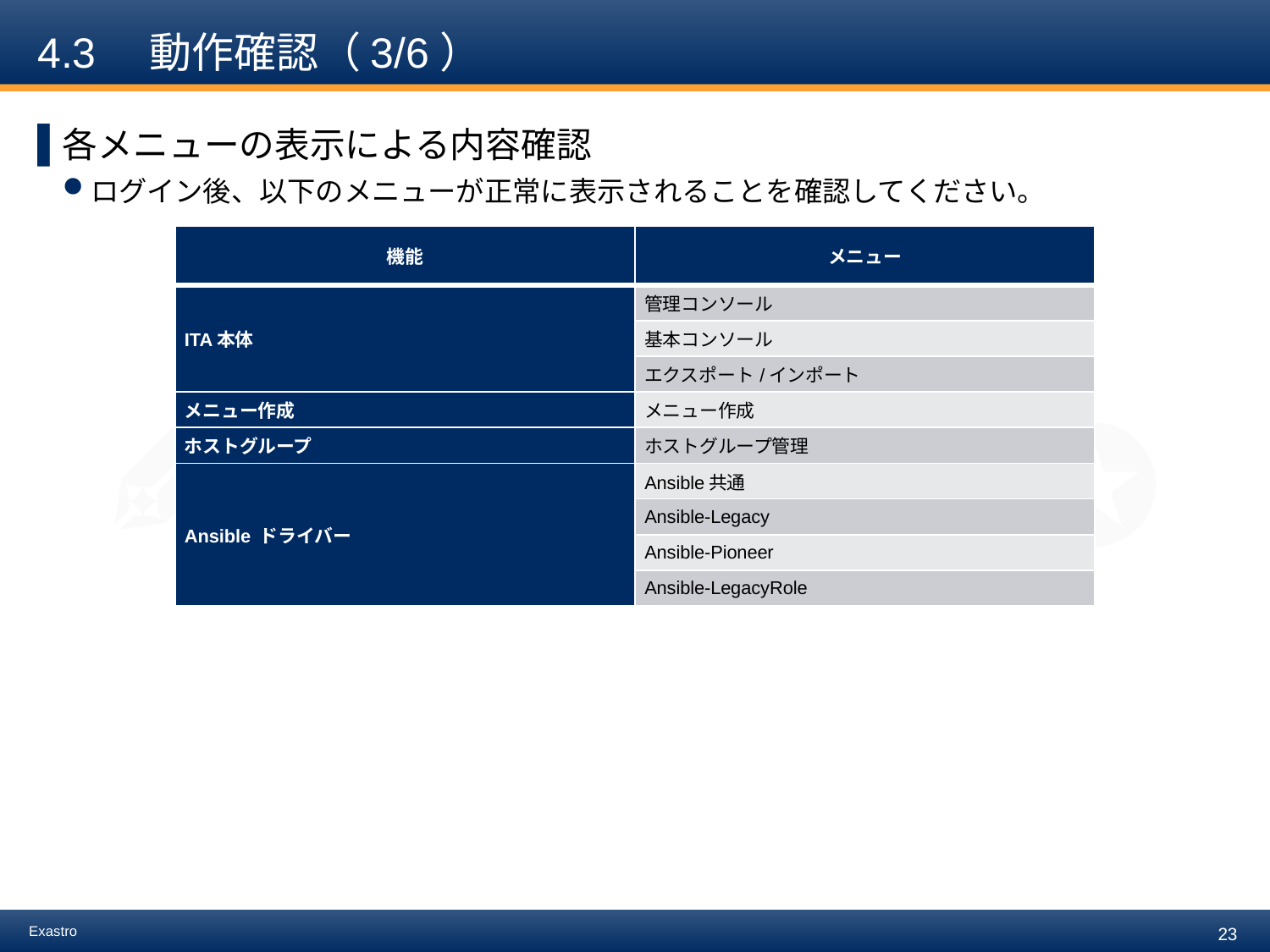

# 4.3　動作確認（3/6）
各メニューの表示による内容確認
ログイン後、以下のメニューが正常に表示されることを確認してください。

| 機能 | メニュー |
| --- | --- |
| ITA本体 | 管理コンソール |
|  | 基本コンソール |
|  | エクスポート/インポート |
| メニュー作成 | メニュー作成 |
| ホストグループ | ホストグループ管理 |
| Ansible ドライバー | Ansible共通 |
|  | Ansible-Legacy |
|  | Ansible-Pioneer |
|  | Ansible-LegacyRole |